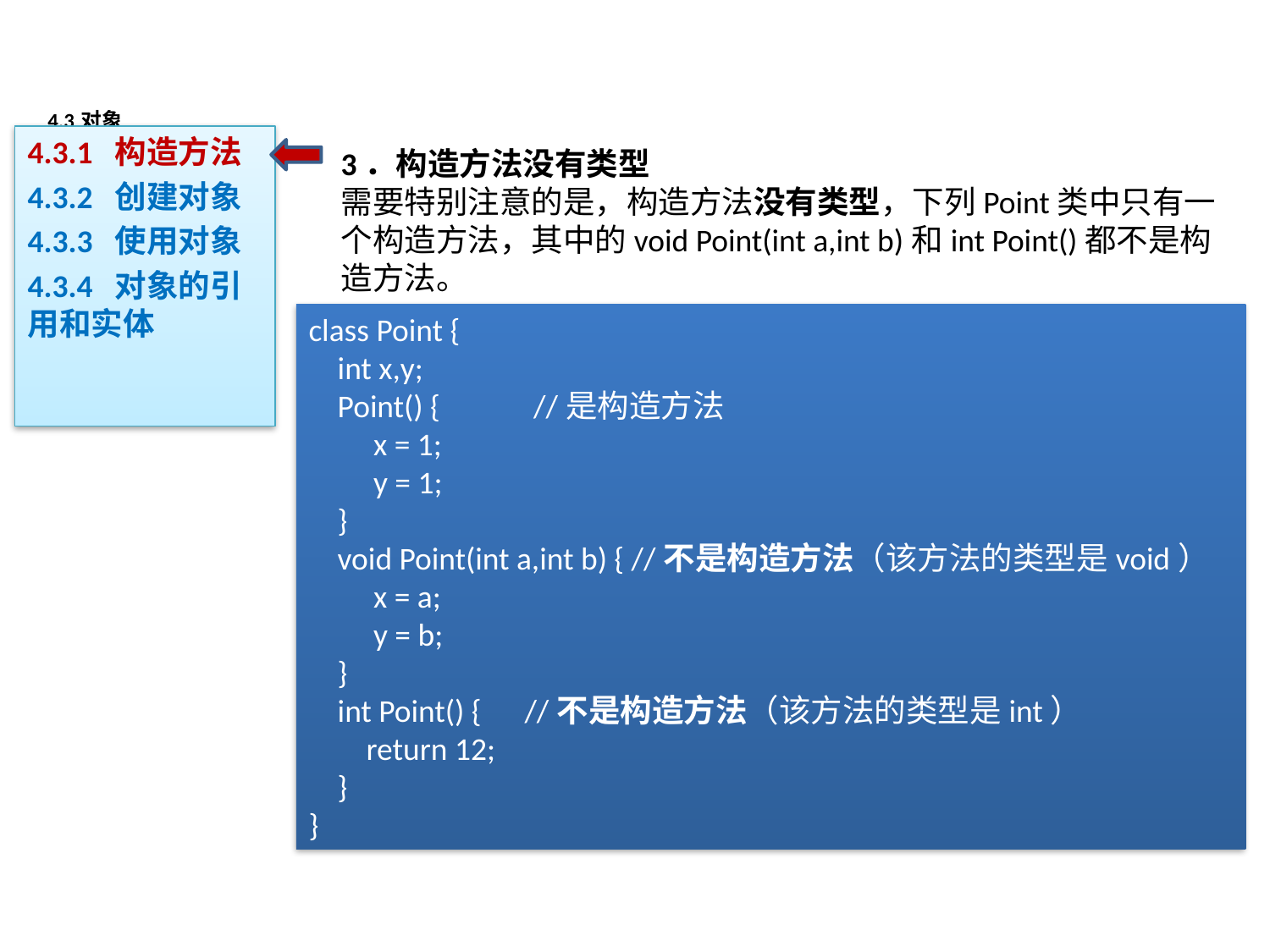

# 4.3 对象
4.3.1  构造方法
4.3.2  创建对象
4.3.3  使用对象
4.3.4  对象的引用和实体
3．构造方法没有类型
需要特别注意的是，构造方法没有类型，下列Point类中只有一个构造方法，其中的void Point(int a,int b)和int Point()都不是构造方法。

class Point {
    int x,y;
    Point() {             //是构造方法
         x = 1;
         y = 1;
    }
    void Point(int a,int b) { //不是构造方法（该方法的类型是void）
         x = a;
         y = b;
    }
    int Point() {      //不是构造方法（该方法的类型是int）
        return 12;
    }
}